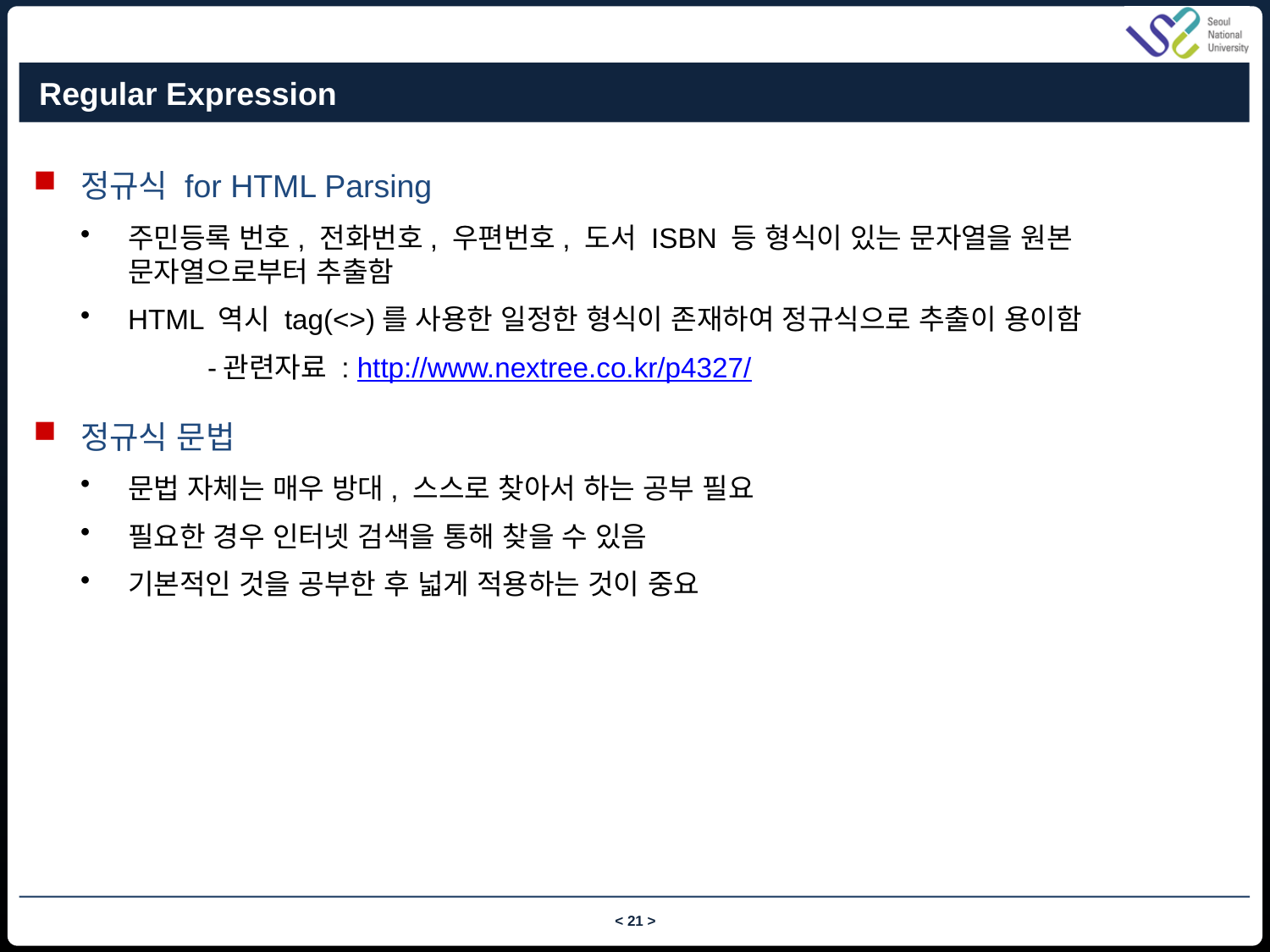

# Regular Expression
정규식 for HTML Parsing
주민등록 번호, 전화번호, 우편번호, 도서 ISBN 등 형식이 있는 문자열을 원본 문자열으로부터 추출함
HTML 역시 tag(<>)를 사용한 일정한 형식이 존재하여 정규식으로 추출이 용이함
	-관련자료 : http://www.nextree.co.kr/p4327/
정규식 문법
문법 자체는 매우 방대, 스스로 찾아서 하는 공부 필요
필요한 경우 인터넷 검색을 통해 찾을 수 있음
기본적인 것을 공부한 후 넓게 적용하는 것이 중요